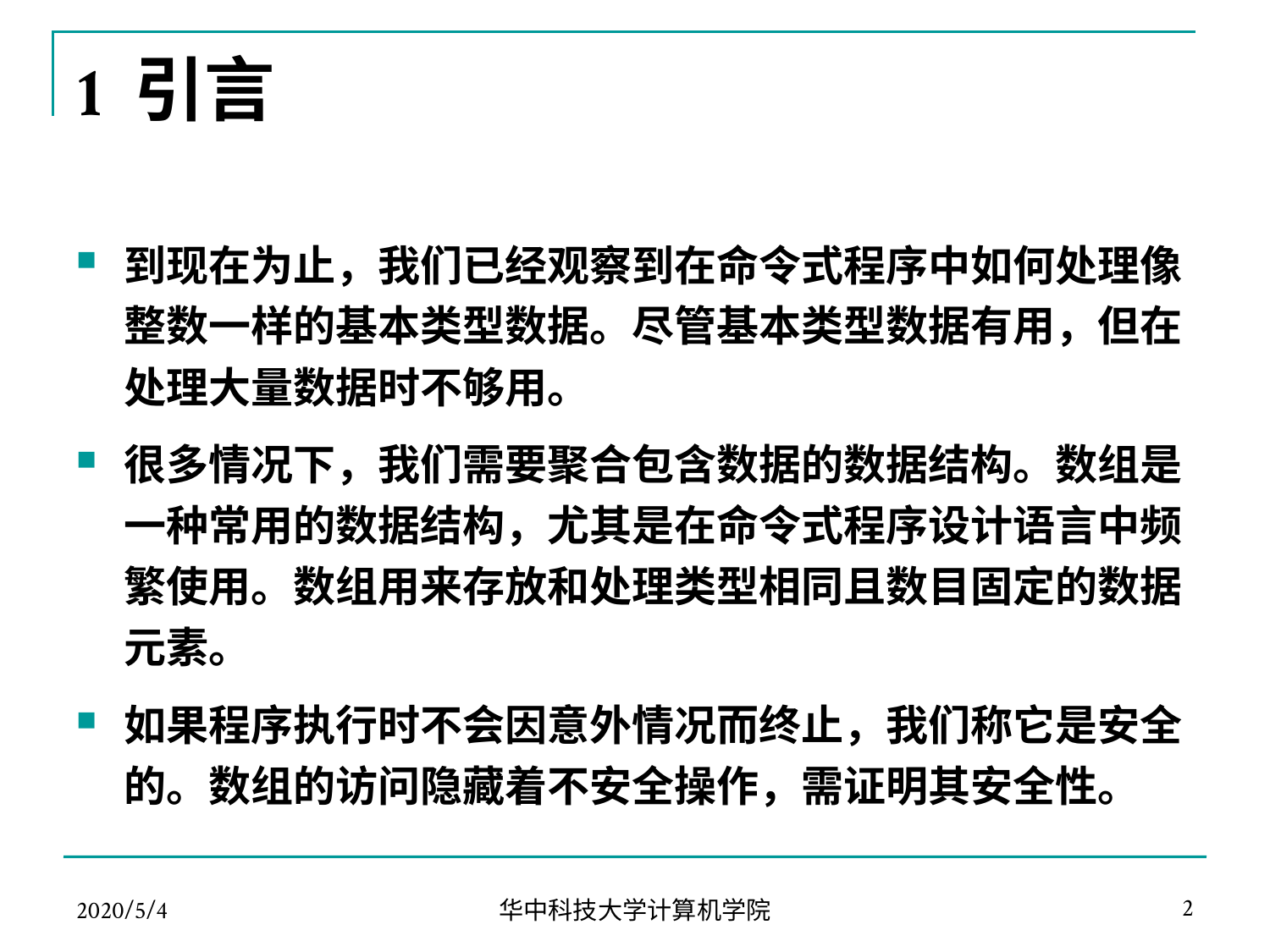

# 1 引言
到现在为止，我们已经观察到在命令式程序中如何处理像整数一样的基本类型数据。尽管基本类型数据有用，但在处理大量数据时不够用。
很多情况下，我们需要聚合包含数据的数据结构。数组是一种常用的数据结构，尤其是在命令式程序设计语言中频繁使用。数组用来存放和处理类型相同且数目固定的数据元素。
如果程序执行时不会因意外情况而终止，我们称它是安全的。数组的访问隐藏着不安全操作，需证明其安全性。
2020/5/4
2
华中科技大学计算机学院